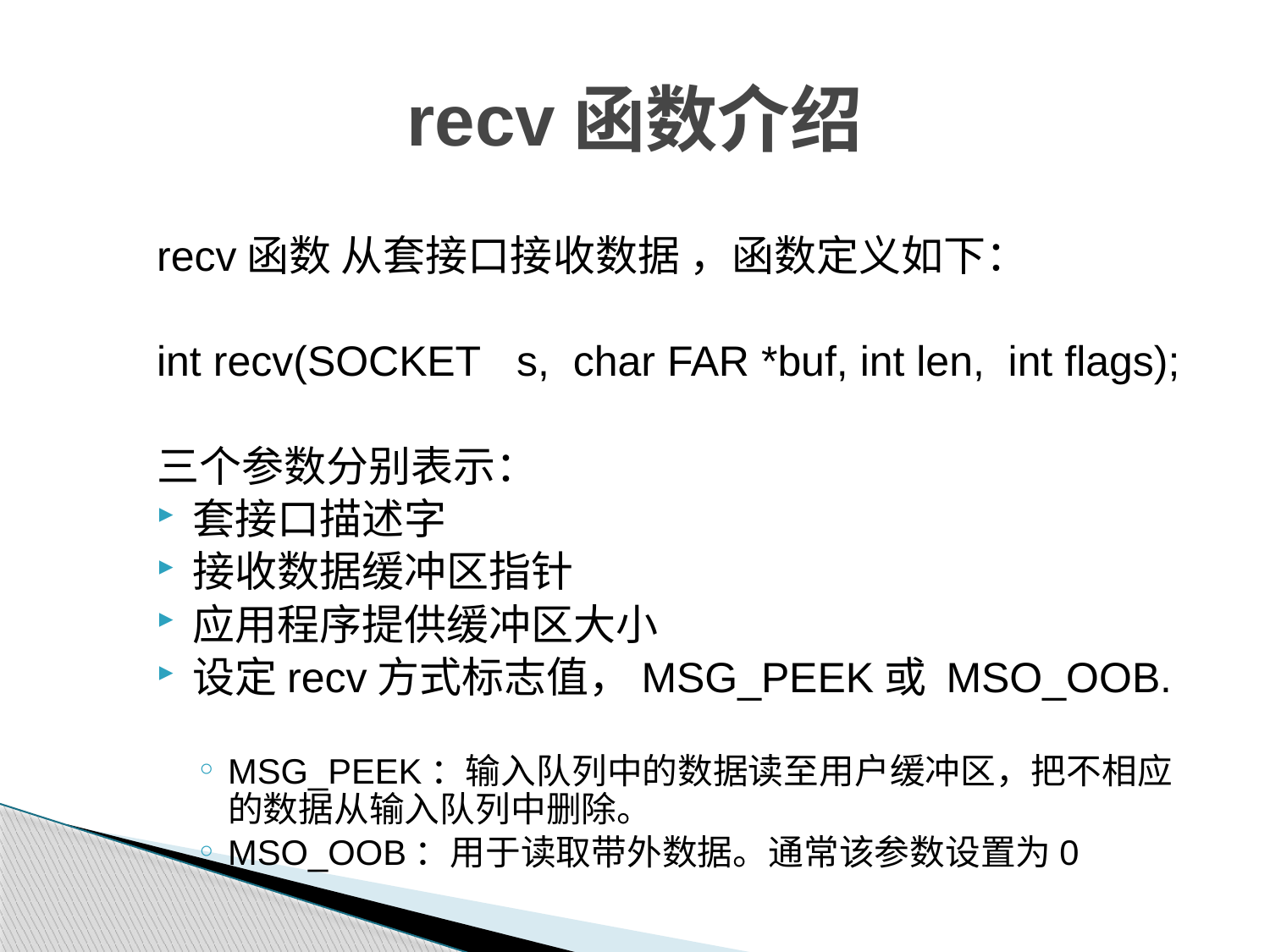

# recv函数介绍
recv函数 从套接口接收数据 ，函数定义如下：

int recv(SOCKET   s,  char FAR *buf, int len,  int flags);

三个参数分别表示：
套接口描述字
接收数据缓冲区指针
应用程序提供缓冲区大小
设定recv方式标志值，MSG_PEEK或 MSO_OOB.
MSG_PEEK：输入队列中的数据读至用户缓冲区，把不相应的数据从输入队列中删除。
MSO_OOB：用于读取带外数据。通常该参数设置为0